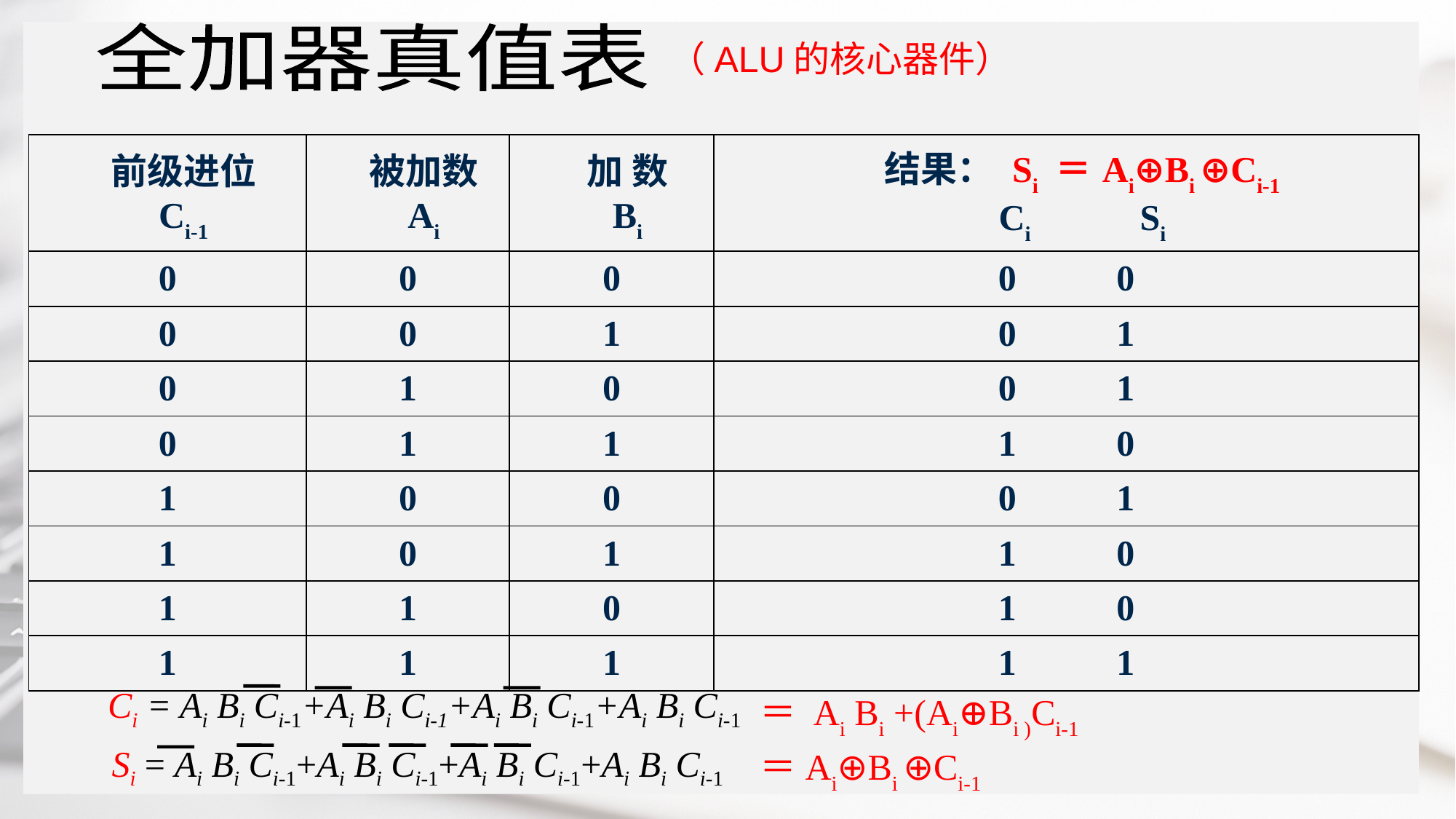

全加器真值表
（ALU的核心器件）
| 前级进位 Ci-1 | 被加数 Ai | 加 数 Bi | 结果： Si ＝Ai⊕Bi ⊕Ci-1 Ci Si |
| --- | --- | --- | --- |
| 0 | 0 | 0 | 0 0 |
| 0 | 0 | 1 | 0 1 |
| 0 | 1 | 0 | 0 1 |
| 0 | 1 | 1 | 1 0 |
| 1 | 0 | 0 | 0 1 |
| 1 | 0 | 1 | 1 0 |
| 1 | 1 | 0 | 1 0 |
| 1 | 1 | 1 | 1 1 |
Ci = Ai Bi Ci-1+Ai Bi Ci-1+Ai Bi Ci-1+Ai Bi Ci-1

＝ Ai Bi +(Ai⊕Bi )Ci-1
Si = Ai Bi Ci-1+Ai Bi Ci-1+Ai Bi Ci-1+Ai Bi Ci-1

＝Ai⊕Bi ⊕Ci-1